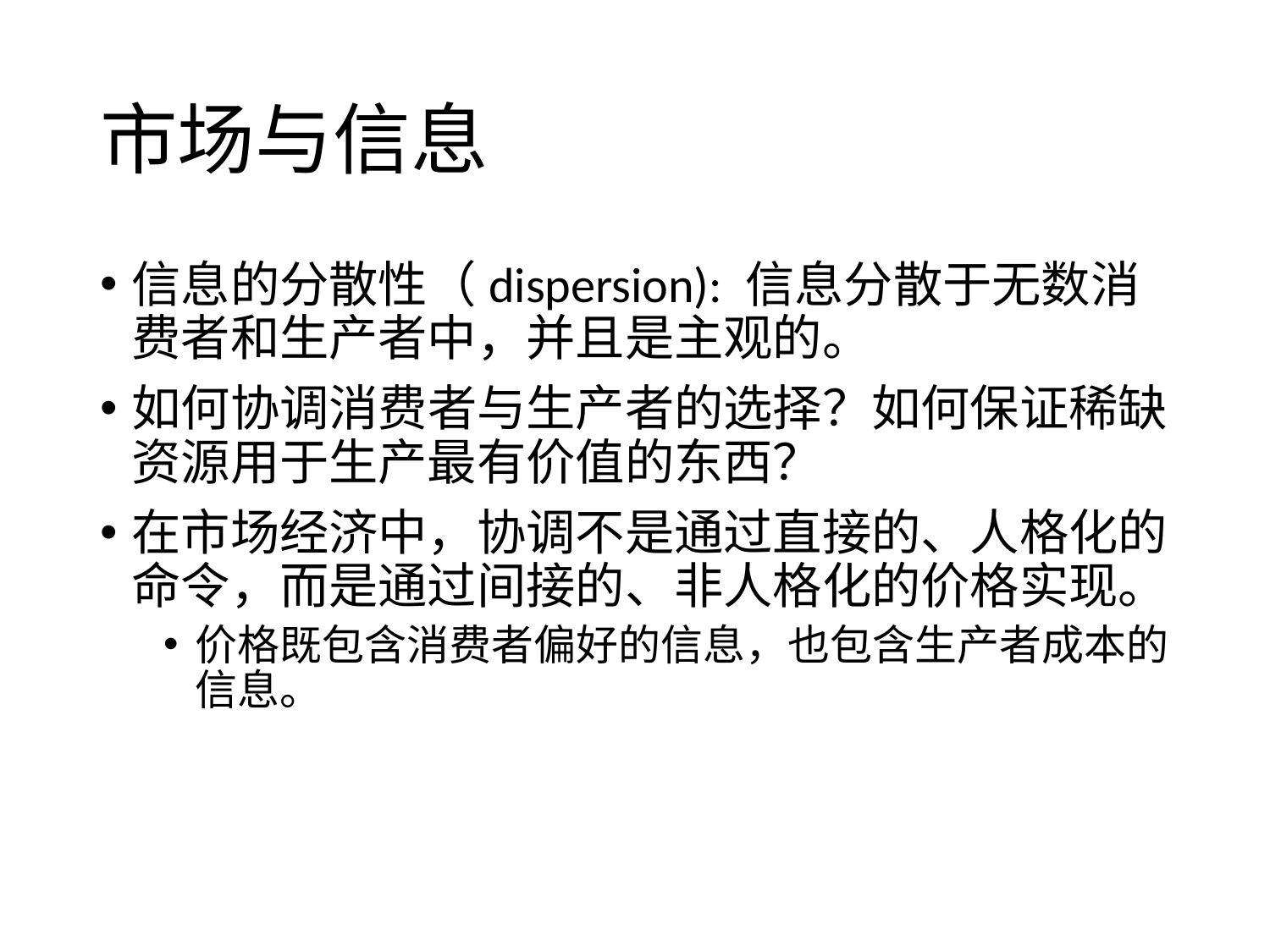

# 市场与信息
信息的分散性（dispersion): 信息分散于无数消费者和生产者中，并且是主观的。
如何协调消费者与生产者的选择？如何保证稀缺资源用于生产最有价值的东西？
在市场经济中，协调不是通过直接的、人格化的命令，而是通过间接的、非人格化的价格实现。
价格既包含消费者偏好的信息，也包含生产者成本的信息。